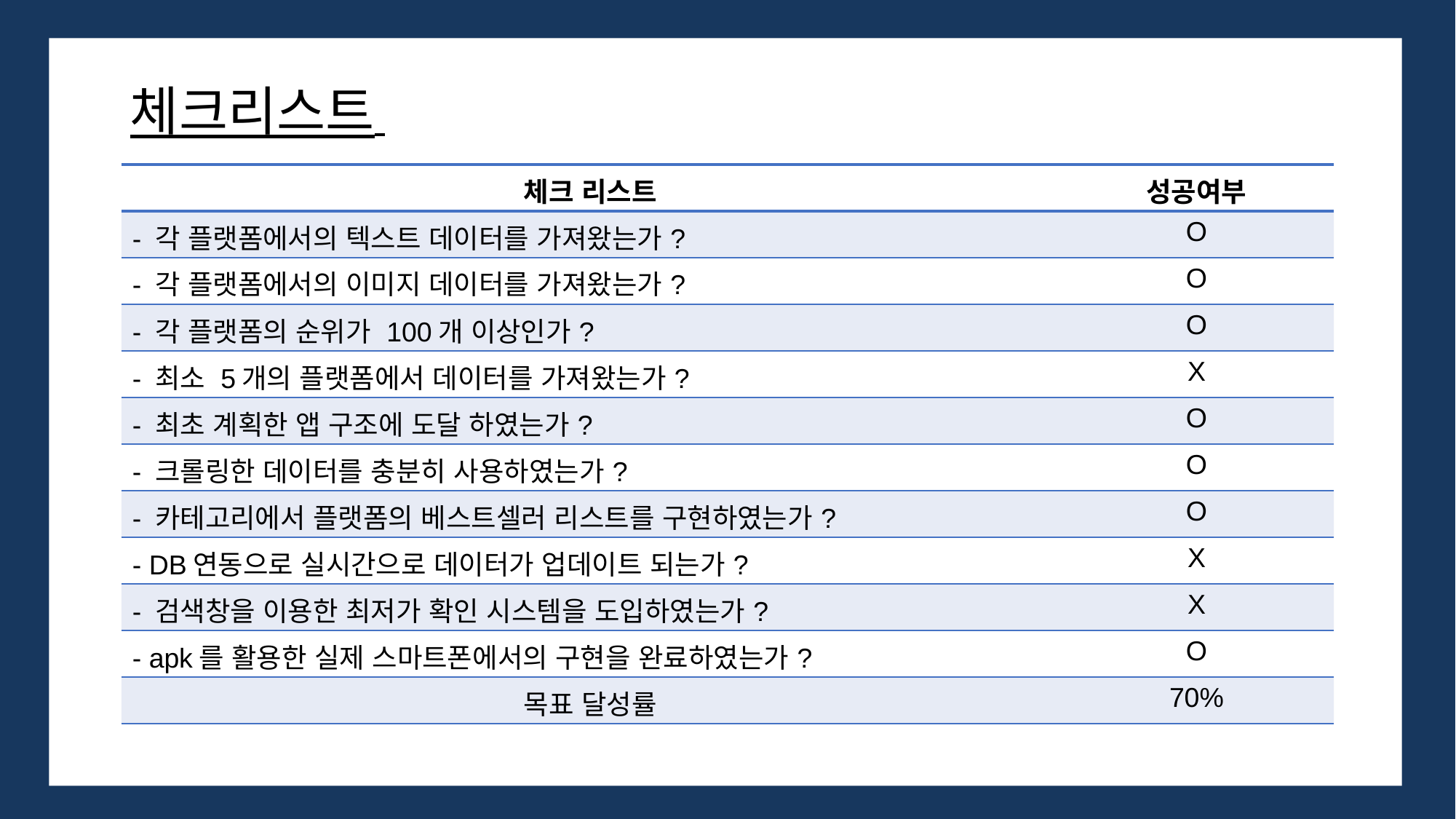

체크리스트
| 체크 리스트 | 성공여부 |
| --- | --- |
| - 각 플랫폼에서의 텍스트 데이터를 가져왔는가? | O |
| - 각 플랫폼에서의 이미지 데이터를 가져왔는가? | O |
| - 각 플랫폼의 순위가 100개 이상인가? | O |
| - 최소 5개의 플랫폼에서 데이터를 가져왔는가? | X |
| - 최초 계획한 앱 구조에 도달 하였는가? | O |
| - 크롤링한 데이터를 충분히 사용하였는가? | O |
| - 카테고리에서 플랫폼의 베스트셀러 리스트를 구현하였는가? | O |
| - DB연동으로 실시간으로 데이터가 업데이트 되는가? | X |
| - 검색창을 이용한 최저가 확인 시스템을 도입하였는가? | X |
| - apk를 활용한 실제 스마트폰에서의 구현을 완료하였는가? | O |
| 목표 달성률 | 70% |